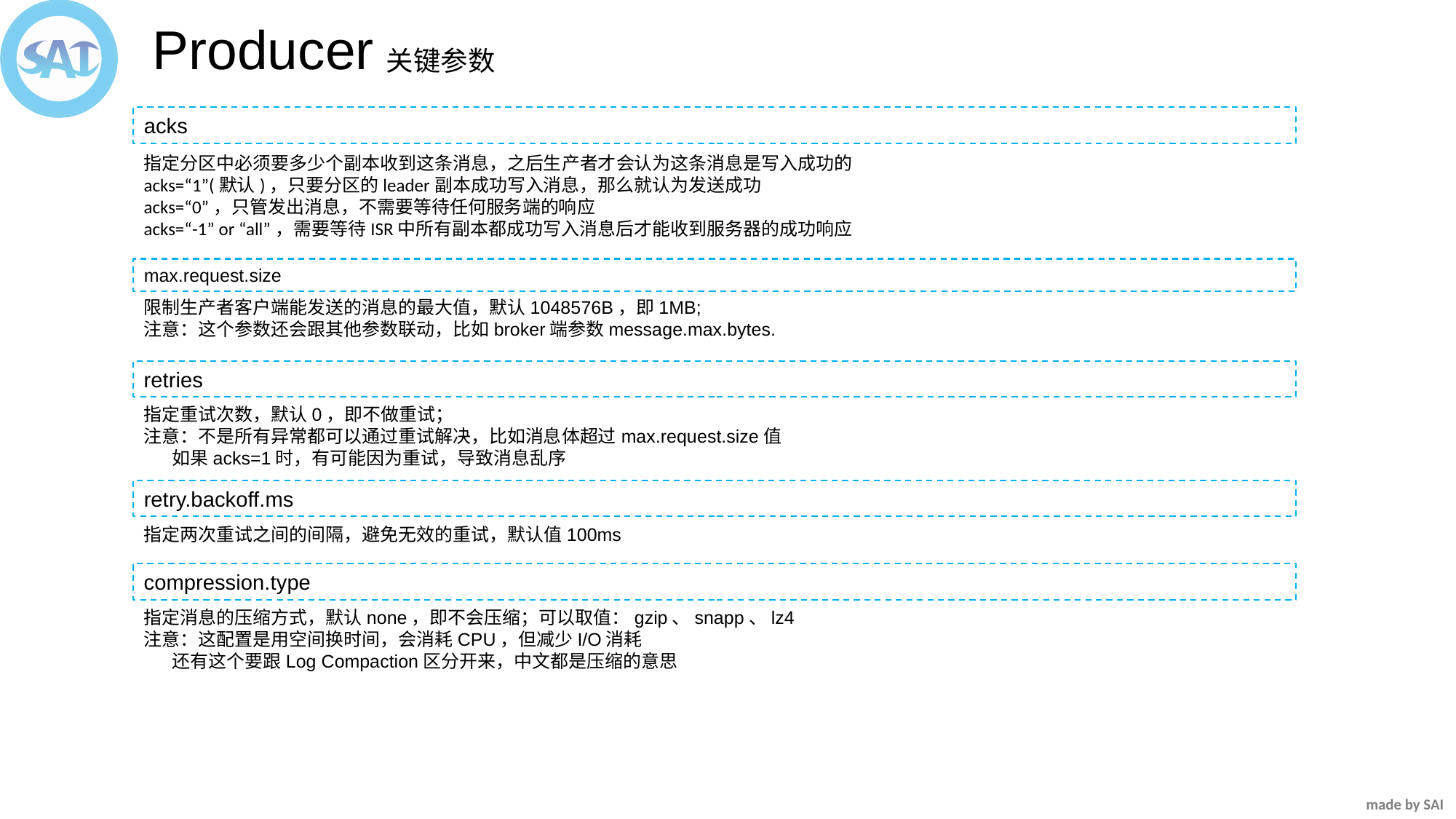

Producer
关键参数
acks
指定分区中必须要多少个副本收到这条消息，之后生产者才会认为这条消息是写入成功的
acks=“1”(默认)，只要分区的leader副本成功写入消息，那么就认为发送成功
acks=“0”，只管发出消息，不需要等待任何服务端的响应
acks=“-1” or “all”，需要等待ISR中所有副本都成功写入消息后才能收到服务器的成功响应
max.request.size
限制生产者客户端能发送的消息的最大值，默认1048576B，即1MB;
注意：这个参数还会跟其他参数联动，比如broker端参数message.max.bytes.
retries
指定重试次数，默认0，即不做重试；
注意：不是所有异常都可以通过重试解决，比如消息体超过max.request.size值
      如果acks=1时，有可能因为重试，导致消息乱序
retry.backoff.ms
指定两次重试之间的间隔，避免无效的重试，默认值100ms
compression.type
指定消息的压缩方式，默认none，即不会压缩；可以取值：gzip、snapp、lz4
注意：这配置是用空间换时间，会消耗CPU，但减少I/O消耗
      还有这个要跟Log Compaction区分开来，中文都是压缩的意思